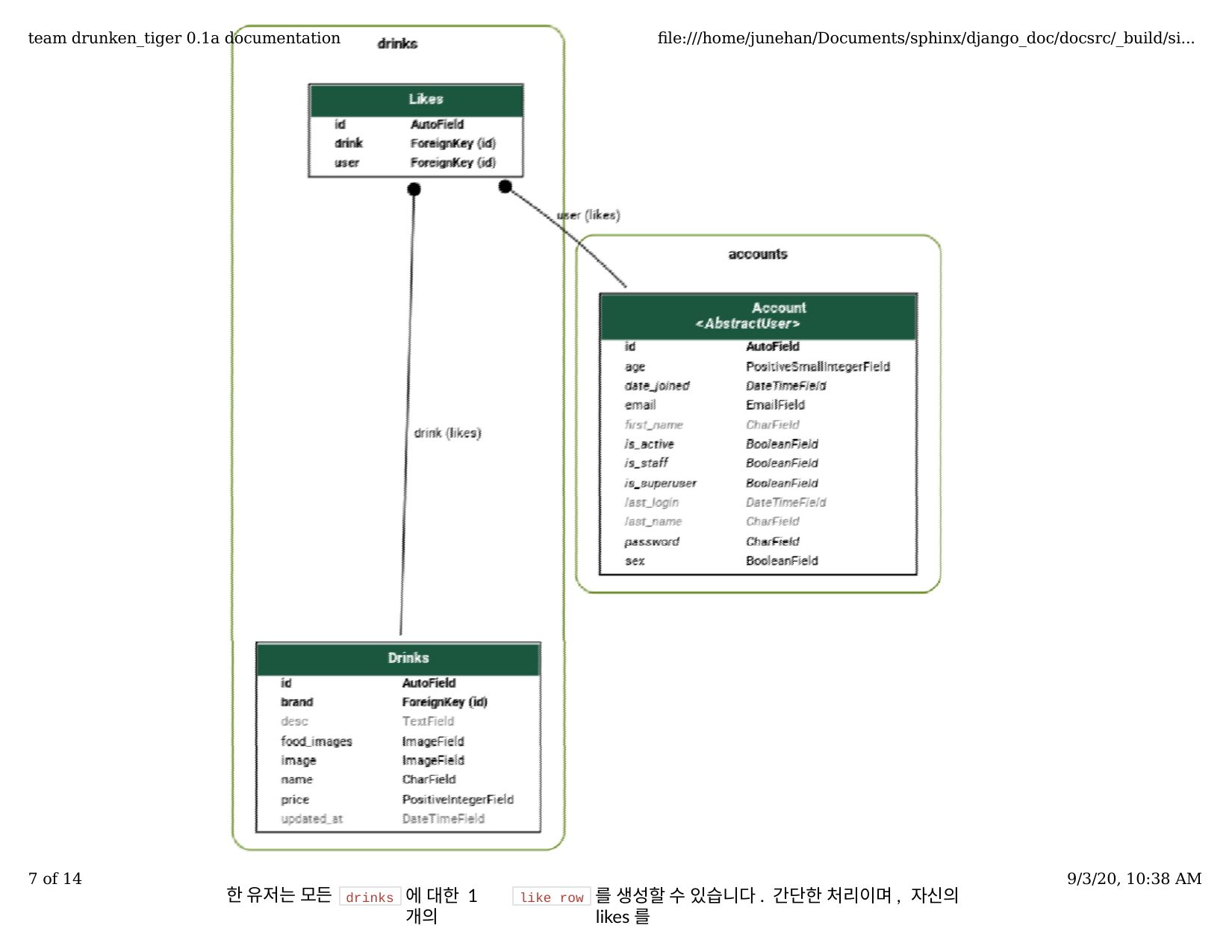

team drunken_tiger 0.1a documentation
ﬁle:///home/junehan/Documents/sphinx/django_doc/docsrc/_build/si...
7 of 14
9/3/20, 10:38 AM
한 유저는 모든
에 대한 1개의
를 생성할 수 있습니다. 간단한 처리이며, 자신의likes를
drinks
like row